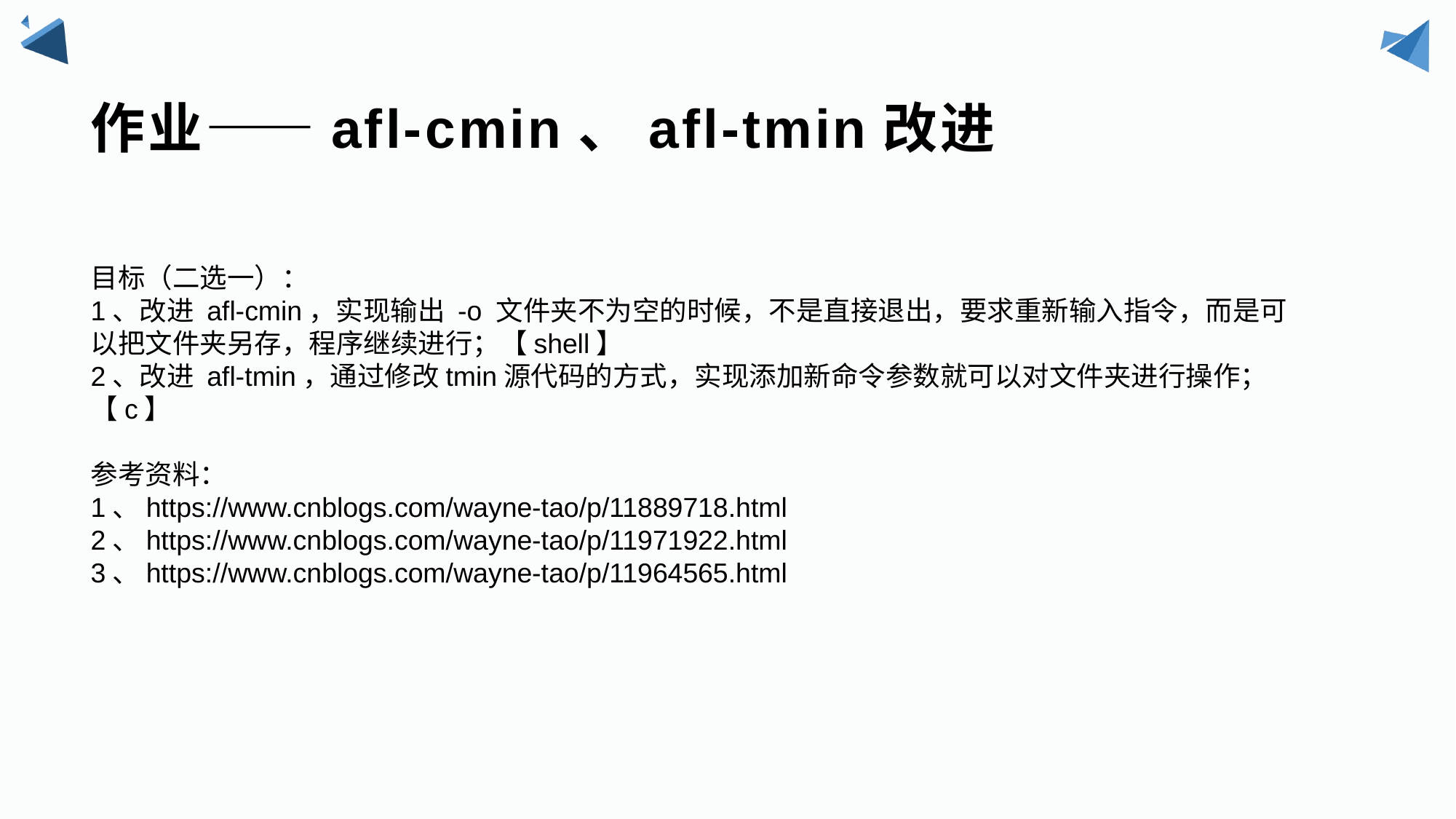

# 作业——afl-cmin、afl-tmin改进
目标（二选一）：
1、改进 afl-cmin，实现输出 -o 文件夹不为空的时候，不是直接退出，要求重新输入指令，而是可以把文件夹另存，程序继续进行；【shell】
2、改进 afl-tmin，通过修改tmin源代码的方式，实现添加新命令参数就可以对文件夹进行操作；【c】

参考资料：
1、https://www.cnblogs.com/wayne-tao/p/11889718.html
2、https://www.cnblogs.com/wayne-tao/p/11971922.html
3、https://www.cnblogs.com/wayne-tao/p/11964565.html